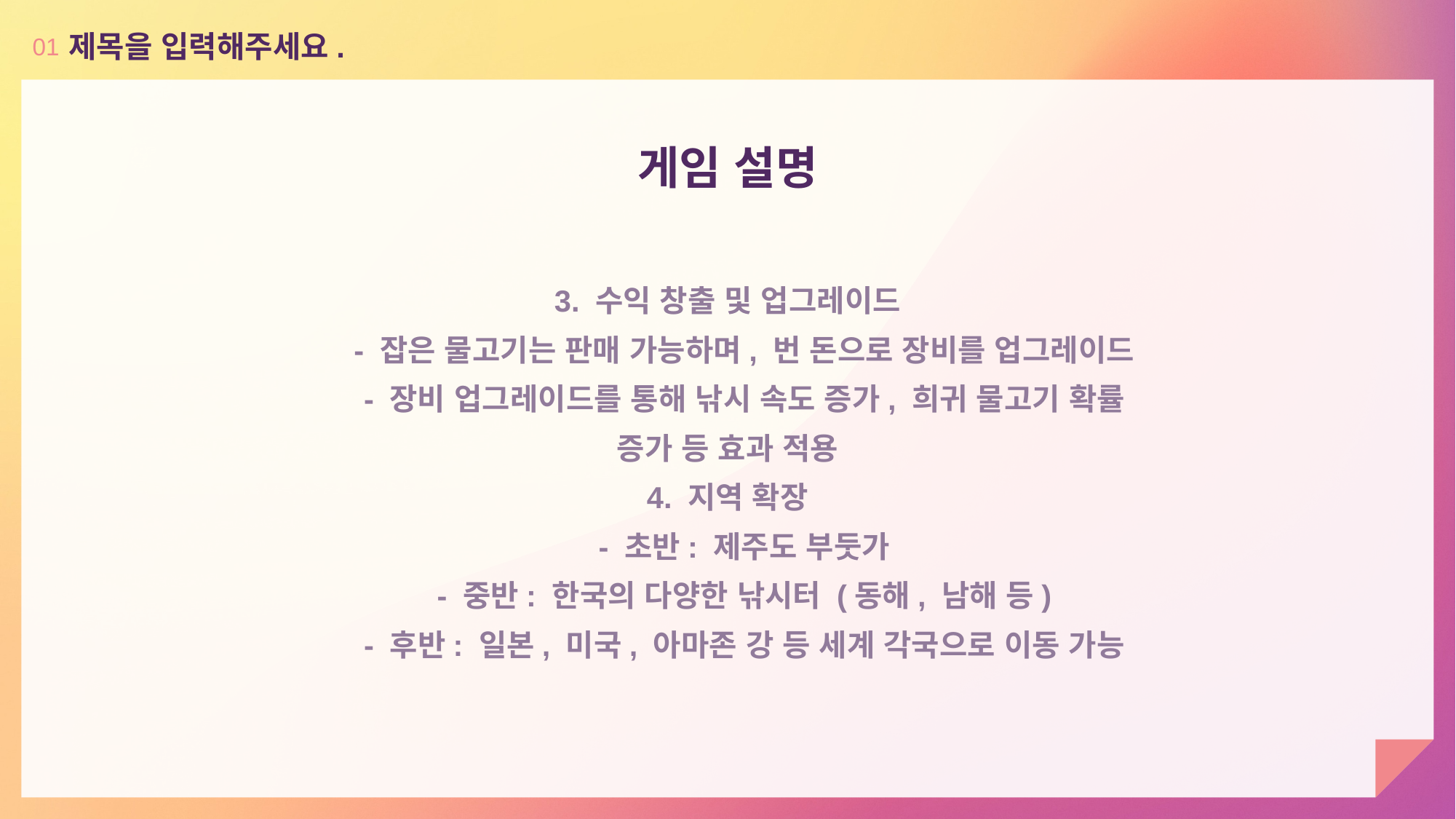

# 제목을 입력해주세요.
01
게임 설명
3. 수익 창출 및 업그레이드
    - 잡은 물고기는 판매 가능하며, 번 돈으로 장비를 업그레이드
    - 장비 업그레이드를 통해 낚시 속도 증가, 희귀 물고기 확률 증가 등 효과 적용
4. 지역 확장
    - 초반: 제주도 부둣가
    - 중반: 한국의 다양한 낚시터 (동해, 남해 등)
    - 후반: 일본, 미국, 아마존 강 등 세계 각국으로 이동 가능